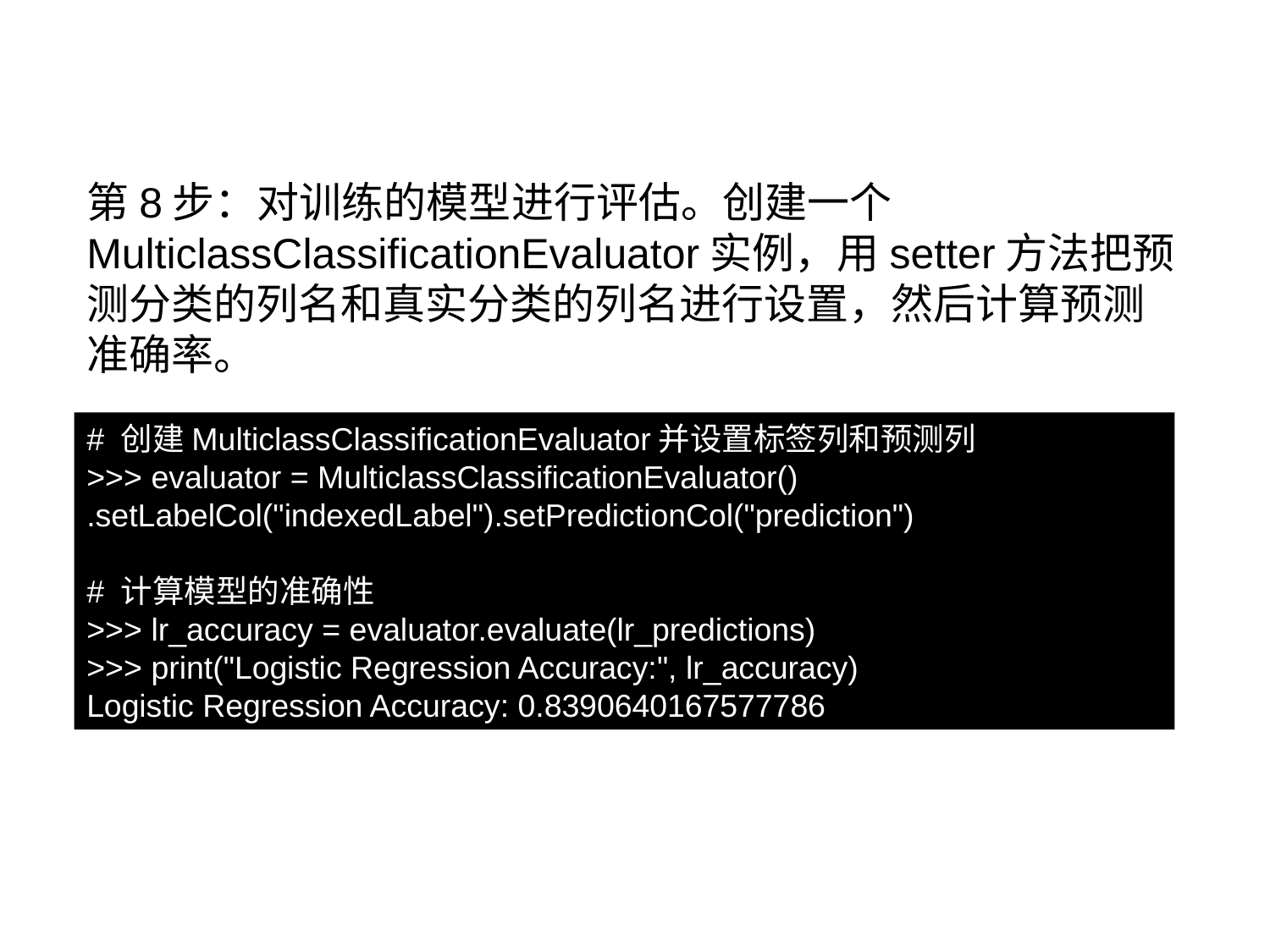

9.7.1 逻辑斯蒂回归分类算法
第8步：对训练的模型进行评估。创建一个MulticlassClassificationEvaluator实例，用setter方法把预测分类的列名和真实分类的列名进行设置，然后计算预测准确率。
# 创建MulticlassClassificationEvaluator并设置标签列和预测列
>>> evaluator = MulticlassClassificationEvaluator()
.setLabelCol("indexedLabel").setPredictionCol("prediction")

# 计算模型的准确性
>>> lr_accuracy = evaluator.evaluate(lr_predictions)
>>> print("Logistic Regression Accuracy:", lr_accuracy)
Logistic Regression Accuracy: 0.8390640167577786